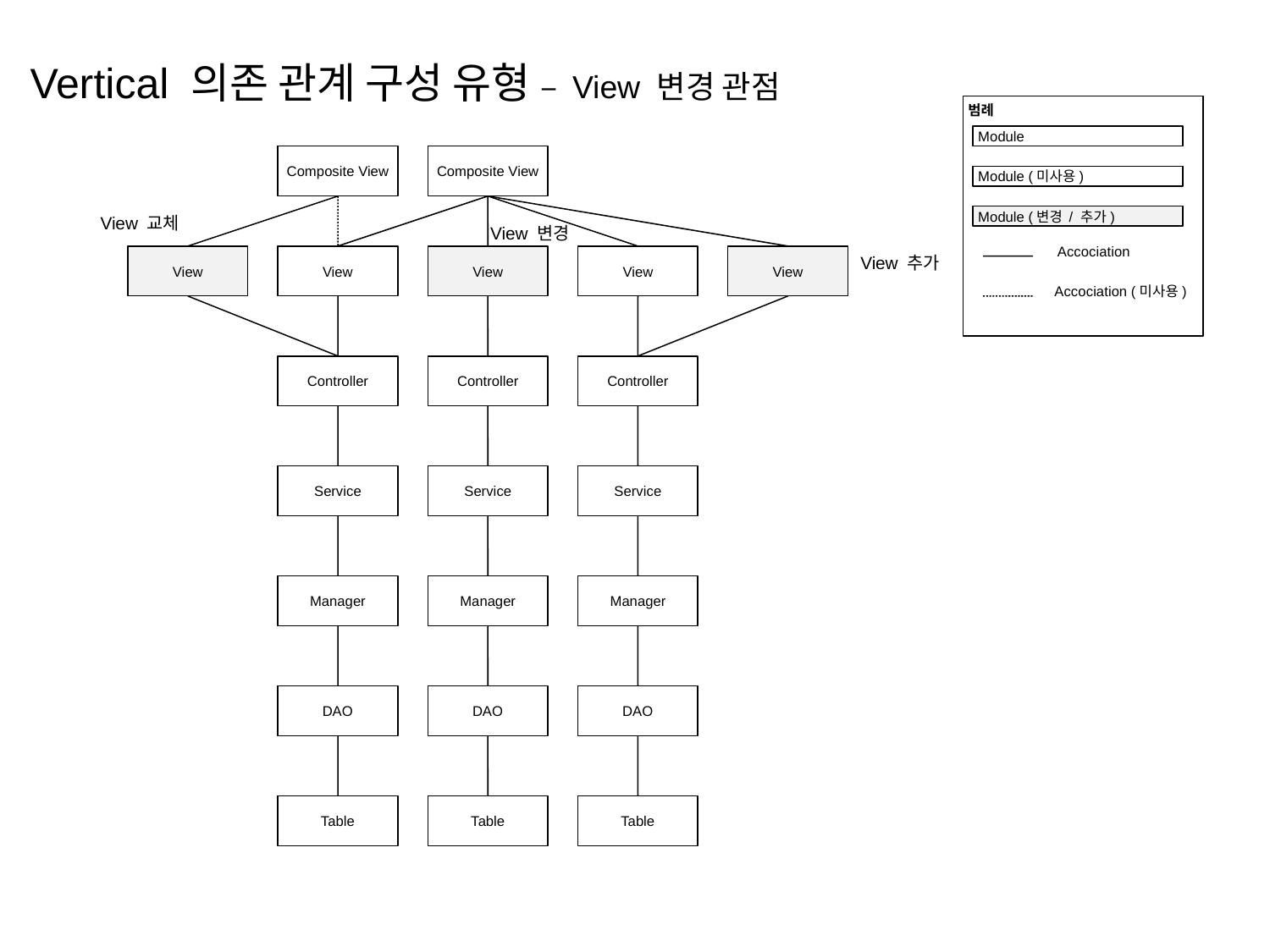

Vertical 의존 관계 구성 유형 – View 변경 관점
범례
Module
Composite View
Composite View
Module (미사용)

View 교체
Module (변경 / 추가)
View 변경
Accociation
View
View
View
View
View
View 추가

Accociation (미사용)

Controller
Controller
Controller

Service
Service
Service

Manager
Manager
Manager

DAO
DAO
DAO

Table
Table
Table